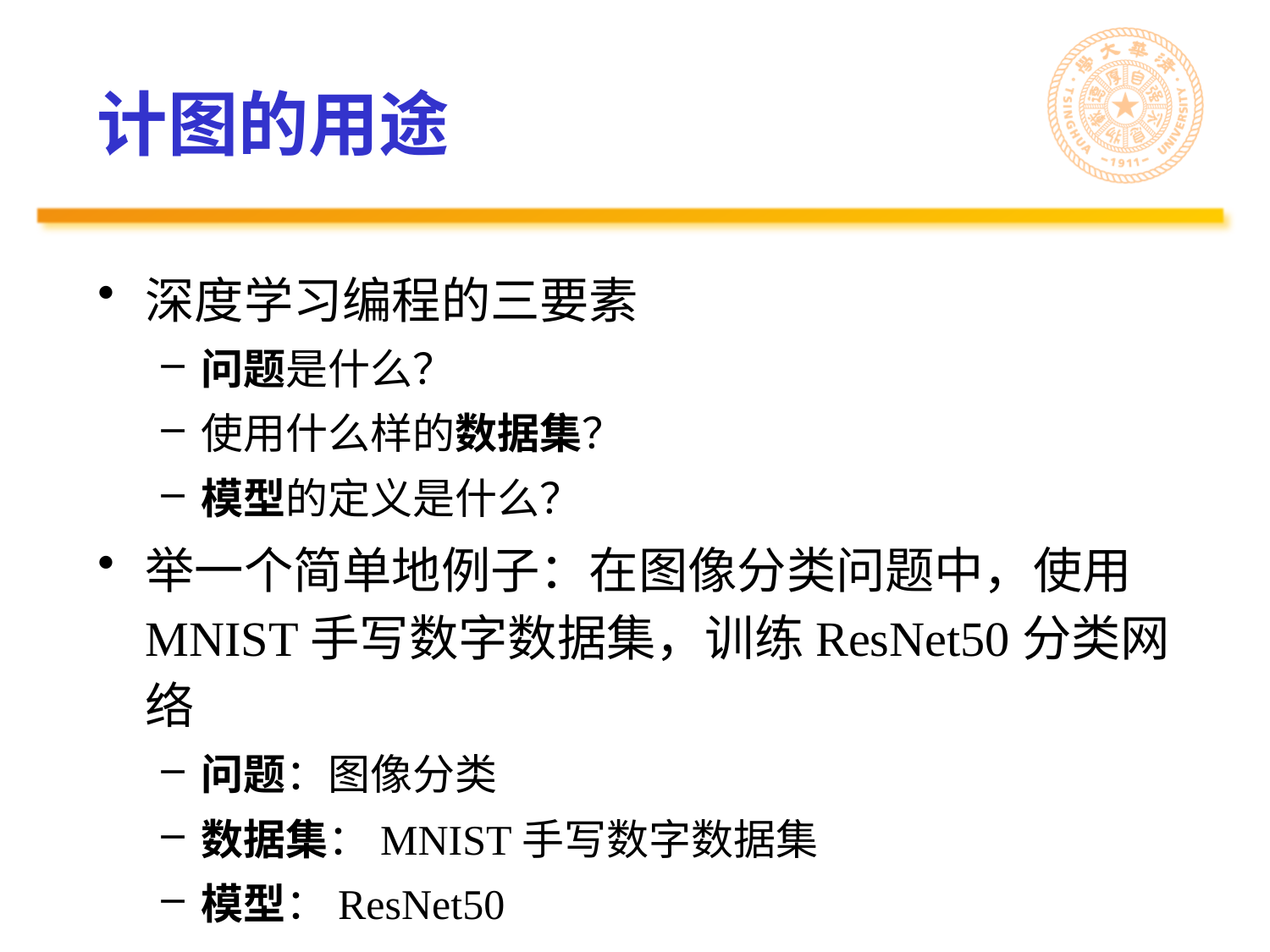

# 计图的用途
深度学习编程的三要素
问题是什么？
使用什么样的数据集？
模型的定义是什么？
举一个简单地例子：在图像分类问题中，使用MNIST手写数字数据集，训练ResNet50分类网络
问题：图像分类
数据集：MNIST手写数字数据集
模型：ResNet50